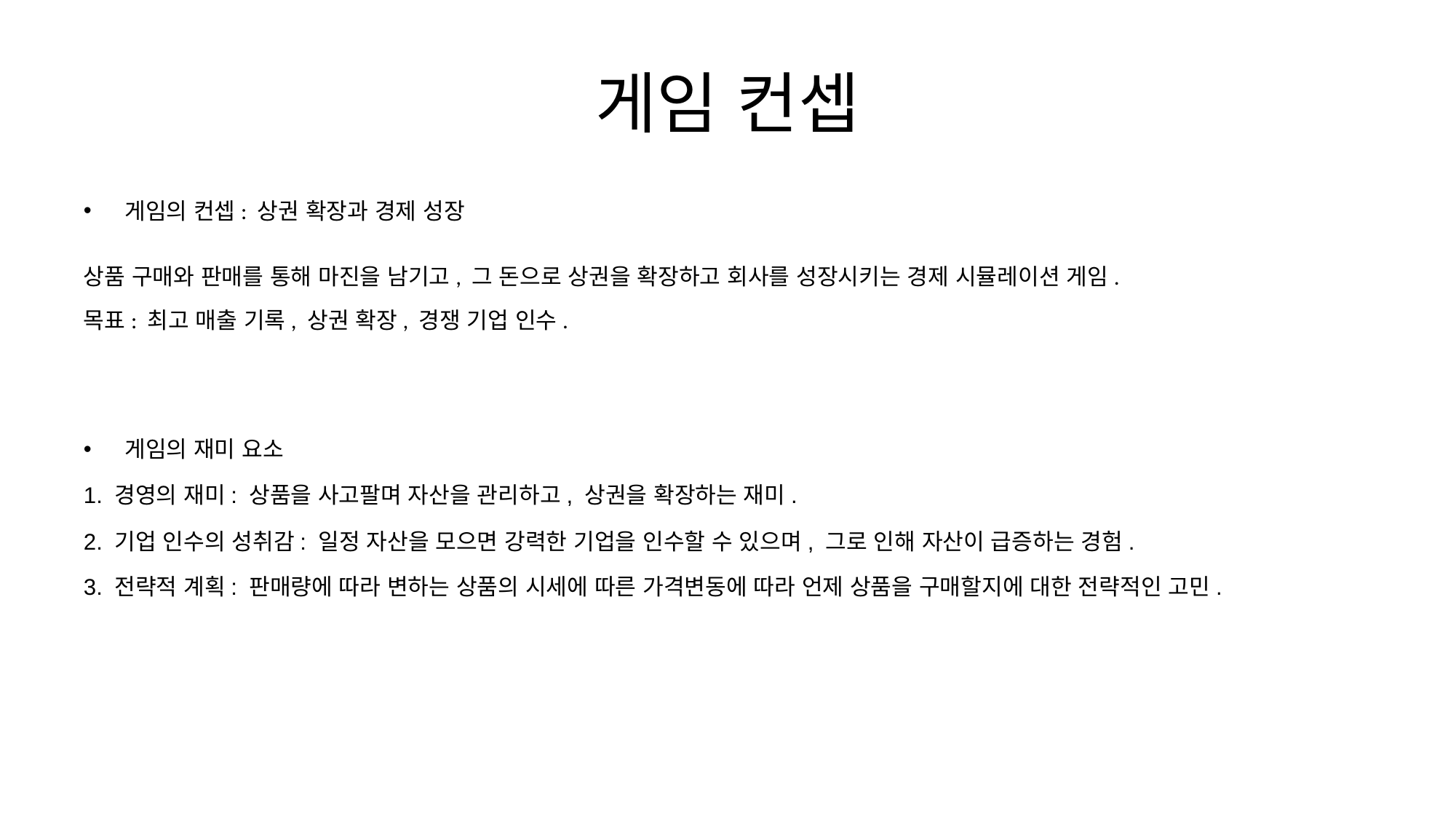

# 게임 컨셉
게임의 컨셉: 상권 확장과 경제 성장

상품 구매와 판매를 통해 마진을 남기고, 그 돈으로 상권을 확장하고 회사를 성장시키는 경제 시뮬레이션 게임.
목표: 최고 매출 기록, 상권 확장, 경쟁 기업 인수.

게임의 재미 요소
1. 경영의 재미: 상품을 사고팔며 자산을 관리하고, 상권을 확장하는 재미.
2. 기업 인수의 성취감: 일정 자산을 모으면 강력한 기업을 인수할 수 있으며, 그로 인해 자산이 급증하는 경험.
3. 전략적 계획: 판매량에 따라 변하는 상품의 시세에 따른 가격변동에 따라 언제 상품을 구매할지에 대한 전략적인 고민.